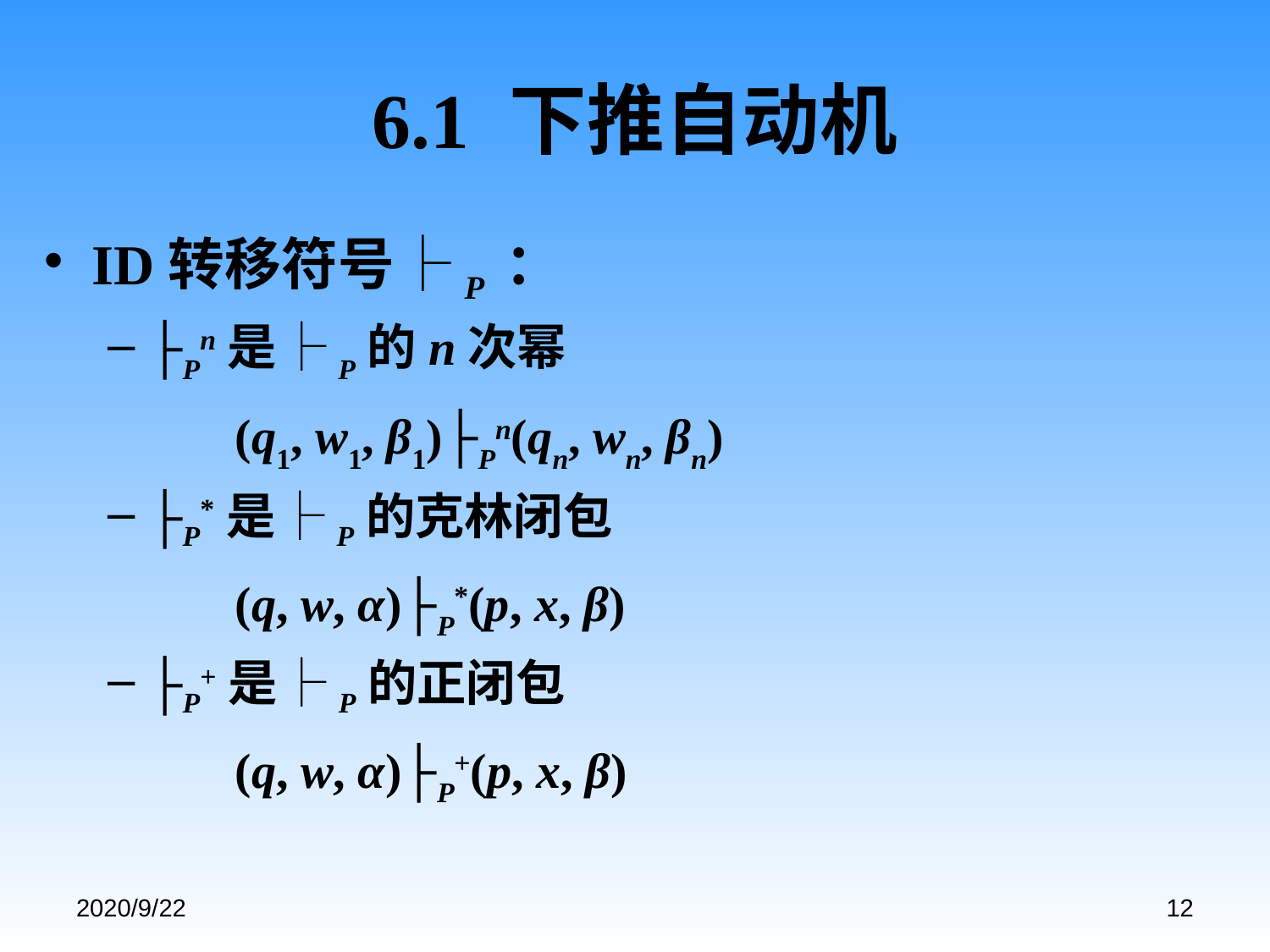

# 6.1 下推自动机
ID转移符号├P ：
├Pn是├P的n次幂
	(q1, w1, β1)├Pn(qn, wn, βn)
├P*是├P的克林闭包
	(q, w, α)├P*(p, x, β)
├P+是├P的正闭包
	(q, w, α)├P+(p, x, β)

2020/9/22
12